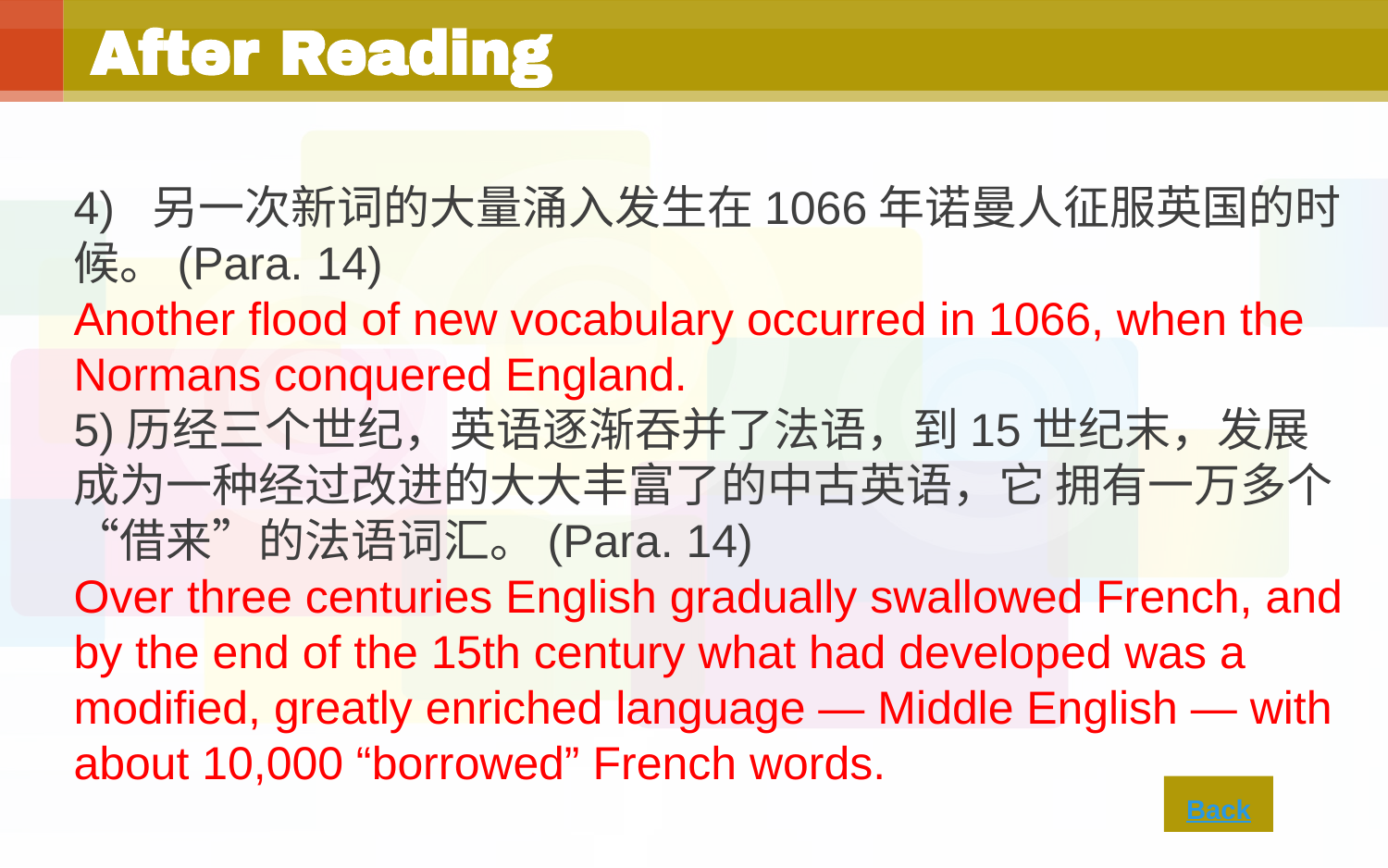

# After Reading
4)  另一次新词的大量涌入发生在1066年诺曼人征服英国的时候。(Para. 14)
Another flood of new vocabulary occurred in 1066, when the Normans conquered England.
5)历经三个世纪，英语逐渐吞并了法语，到15世纪末，发展成为一种经过改进的大大丰富了的中古英语，它 拥有一万多个“借来”的法语词汇。(Para. 14)
Over three centuries English gradually swallowed French, and by the end of the 15th century what had developed was a modified, greatly enriched language — Middle English — with about 10,000 “borrowed” French words.
Back